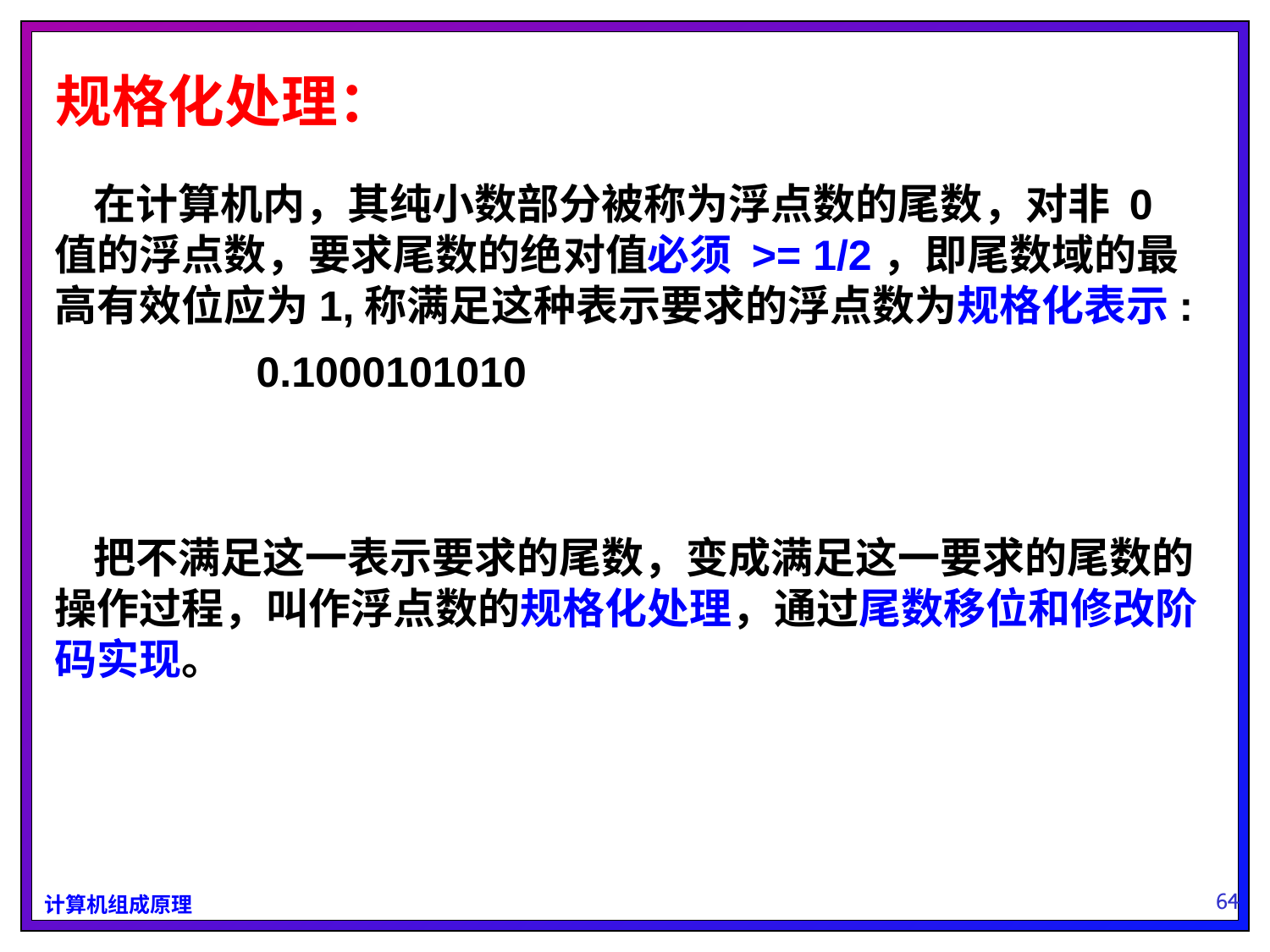

规格化处理：
   在计算机内，其纯小数部分被称为浮点数的尾数，对非 0 值的浮点数，要求尾数的绝对值必须 >= 1/2，即尾数域的最高有效位应为1,称满足这种表示要求的浮点数为规格化表示:
                 0.1000101010
   把不满足这一表示要求的尾数，变成满足这一要求的尾数的操作过程，叫作浮点数的规格化处理，通过尾数移位和修改阶码实现。